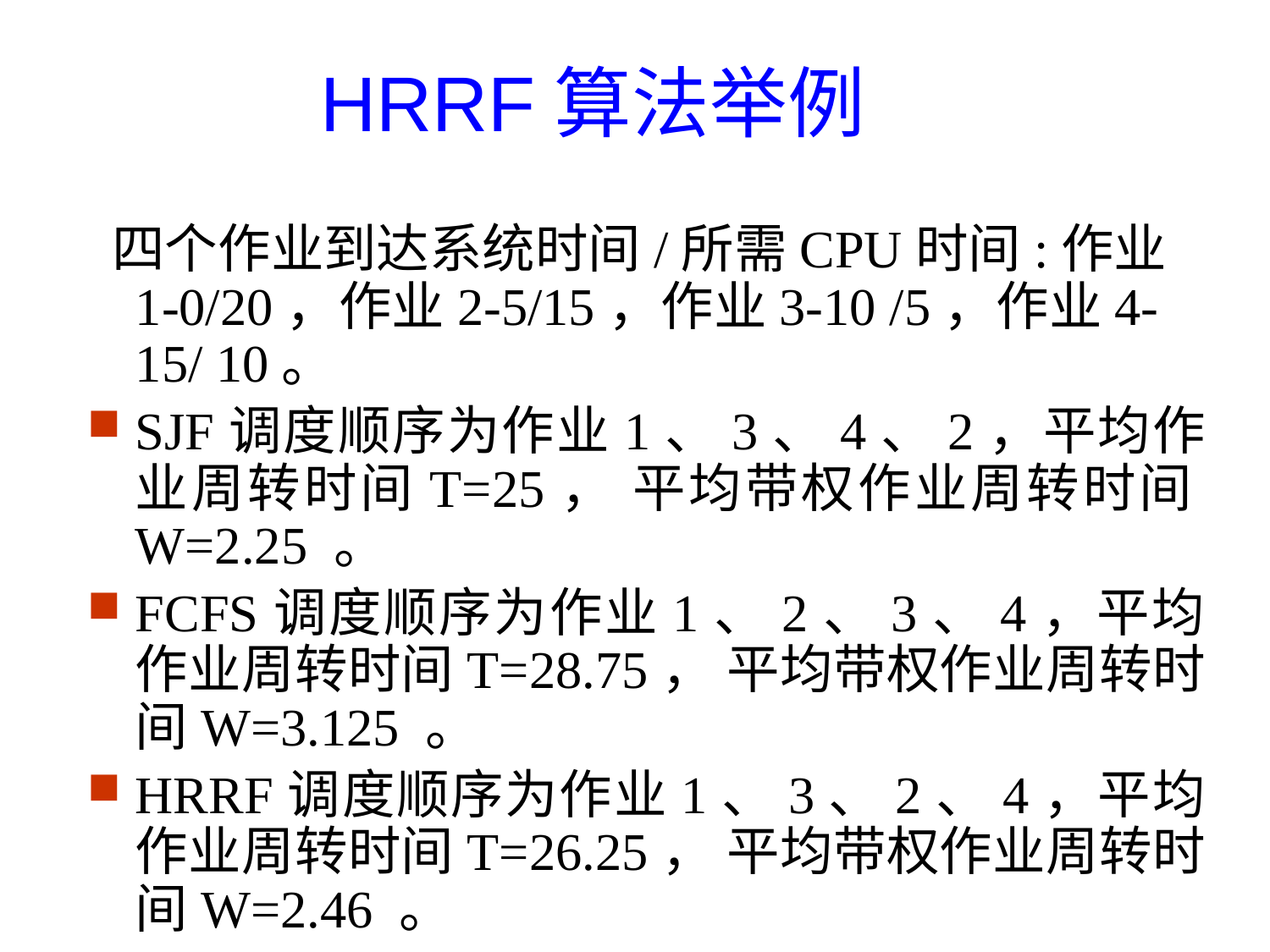

HRRF算法举例
 四个作业到达系统时间/所需CPU时间:作业1-0/20，作业2-5/15，作业3-10 /5，作业4- 15/ 10。
SJF调度顺序为作业1、3、4、2，平均作业周转时间T=25， 平均带权作业周转时间W=2.25 。
FCFS调度顺序为作业1、2、3、4，平均作业周转时间T=28.75， 平均带权作业周转时间W=3.125 。
HRRF调度顺序为作业1、3、2、4，平均作业周转时间T=26.25， 平均带权作业周转时间W=2.46 。